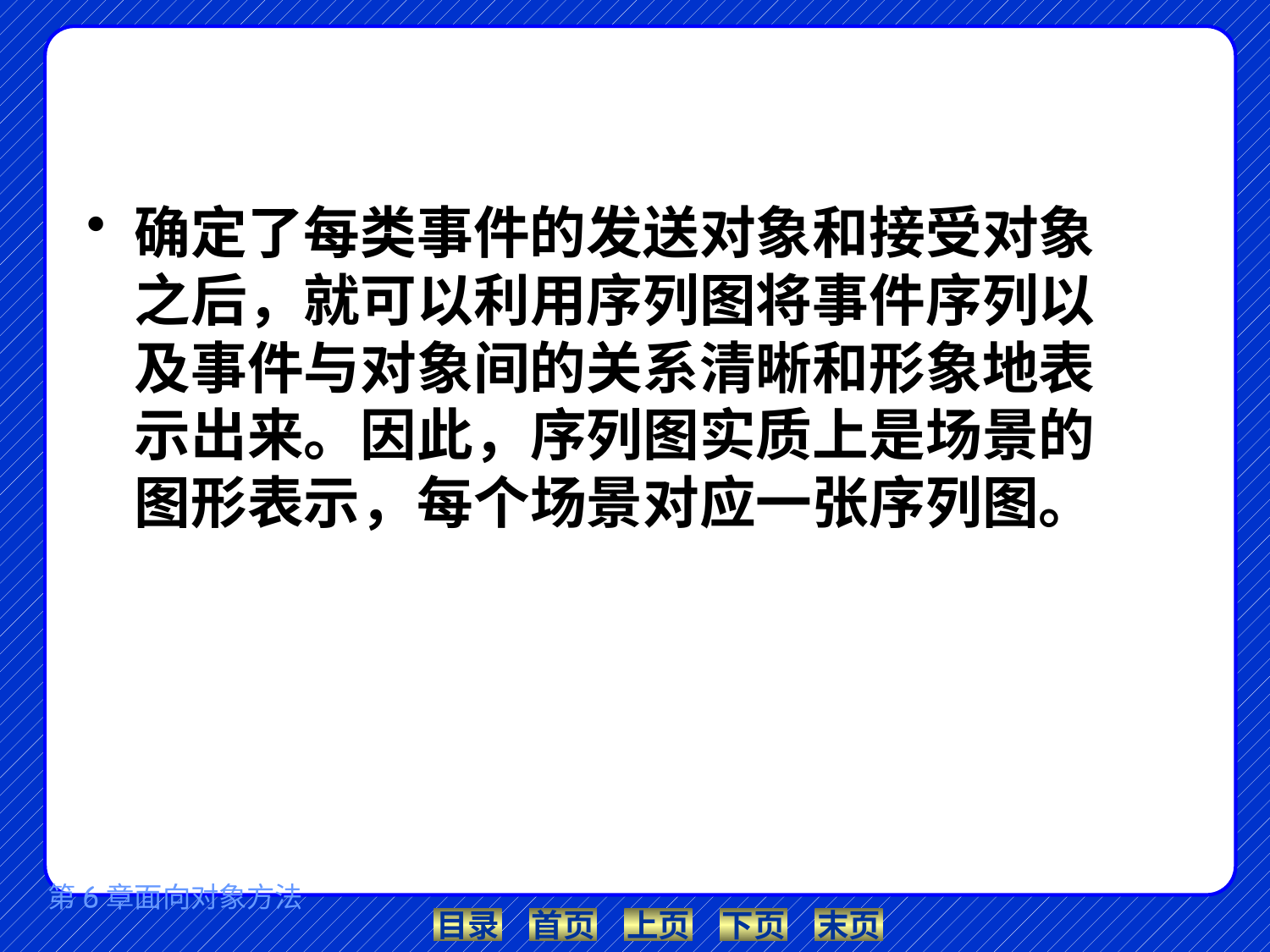

#
确定了每类事件的发送对象和接受对象之后，就可以利用序列图将事件序列以及事件与对象间的关系清晰和形象地表示出来。因此，序列图实质上是场景的图形表示，每个场景对应一张序列图。

第6章面向对象方法